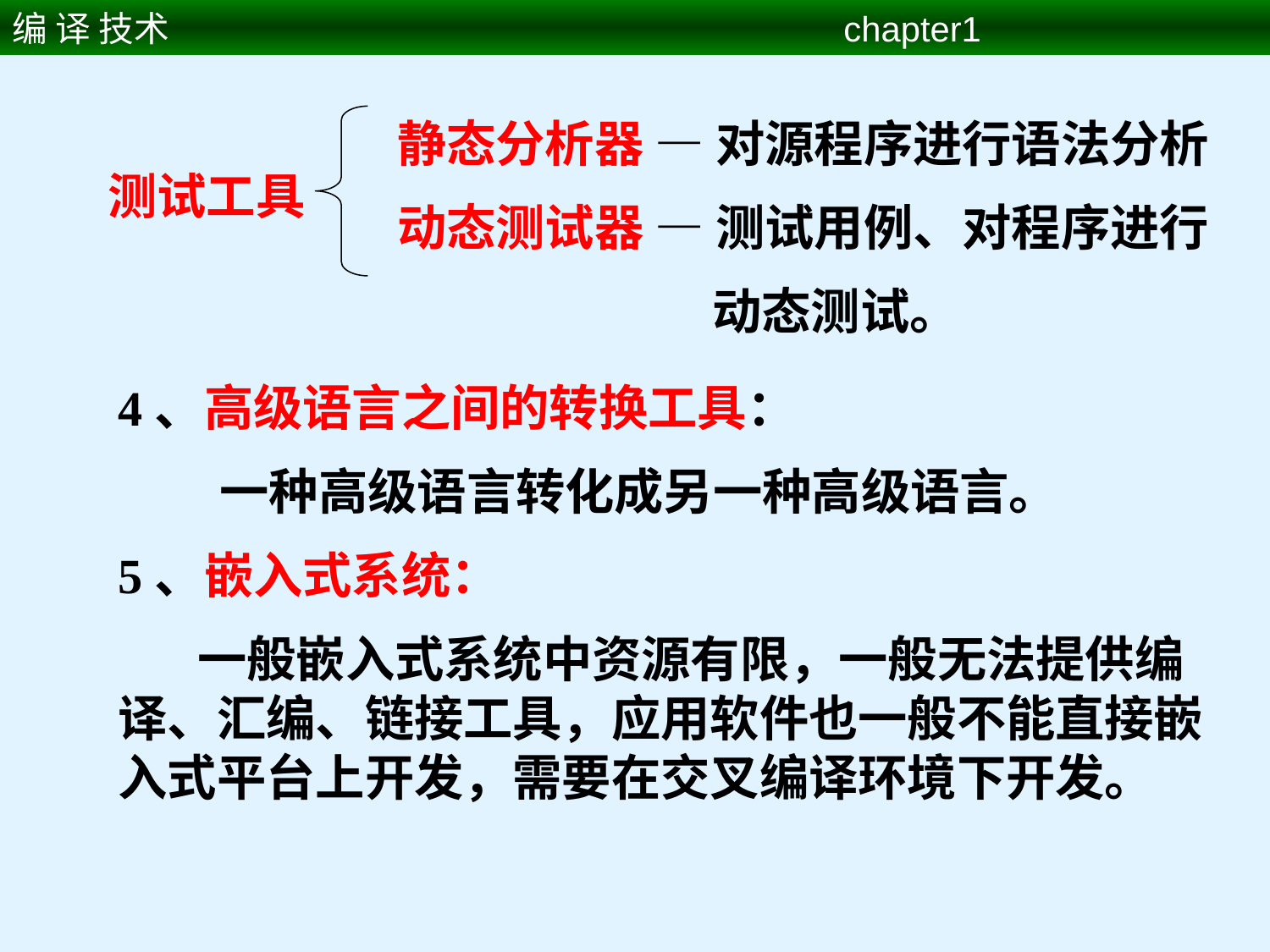

静态分析器 — 对源程序进行语法分析
动态测试器 — 测试用例、对程序进行
                           动态测试。
测试工具
4、高级语言之间的转换工具：
        一种高级语言转化成另一种高级语言。
5、嵌入式系统：
      一般嵌入式系统中资源有限，一般无法提供编译、汇编、链接工具，应用软件也一般不能直接嵌入式平台上开发，需要在交叉编译环境下开发。